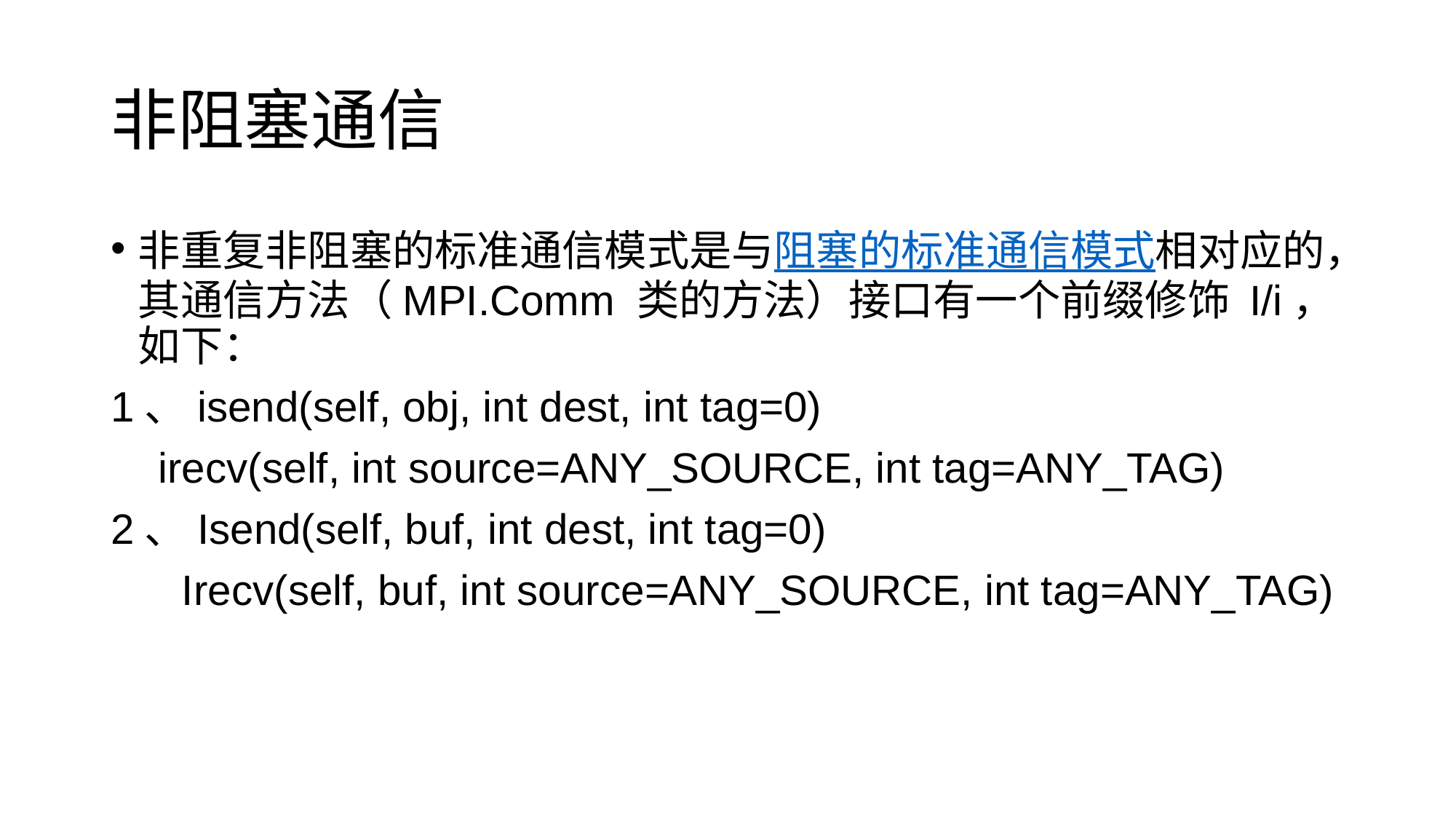

# 非阻塞通信
非重复非阻塞的标准通信模式是与阻塞的标准通信模式相对应的，其通信方法（MPI.Comm 类的方法）接口有一个前缀修饰 I/i，如下：
1、isend(self, obj, int dest, int tag=0)
    irecv(self, int source=ANY_SOURCE, int tag=ANY_TAG)
2、Isend(self, buf, int dest, int tag=0)
      Irecv(self, buf, int source=ANY_SOURCE, int tag=ANY_TAG)